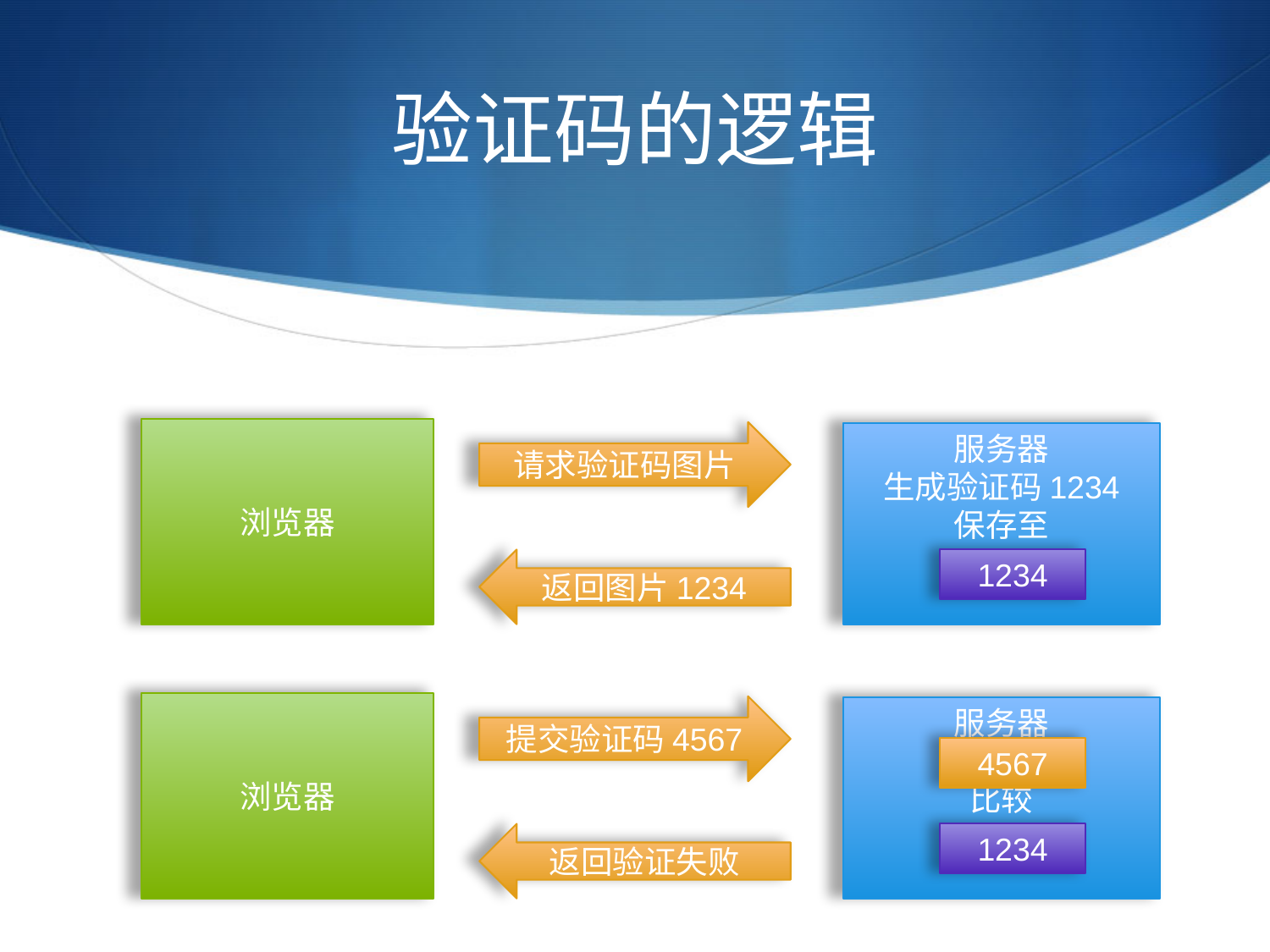

# 验证码的逻辑
浏览器
请求验证码图片
服务器
生成验证码1234
保存至
返回图片1234
1234
浏览器
提交验证码4567
服务器

比较
4567
返回验证失败
1234